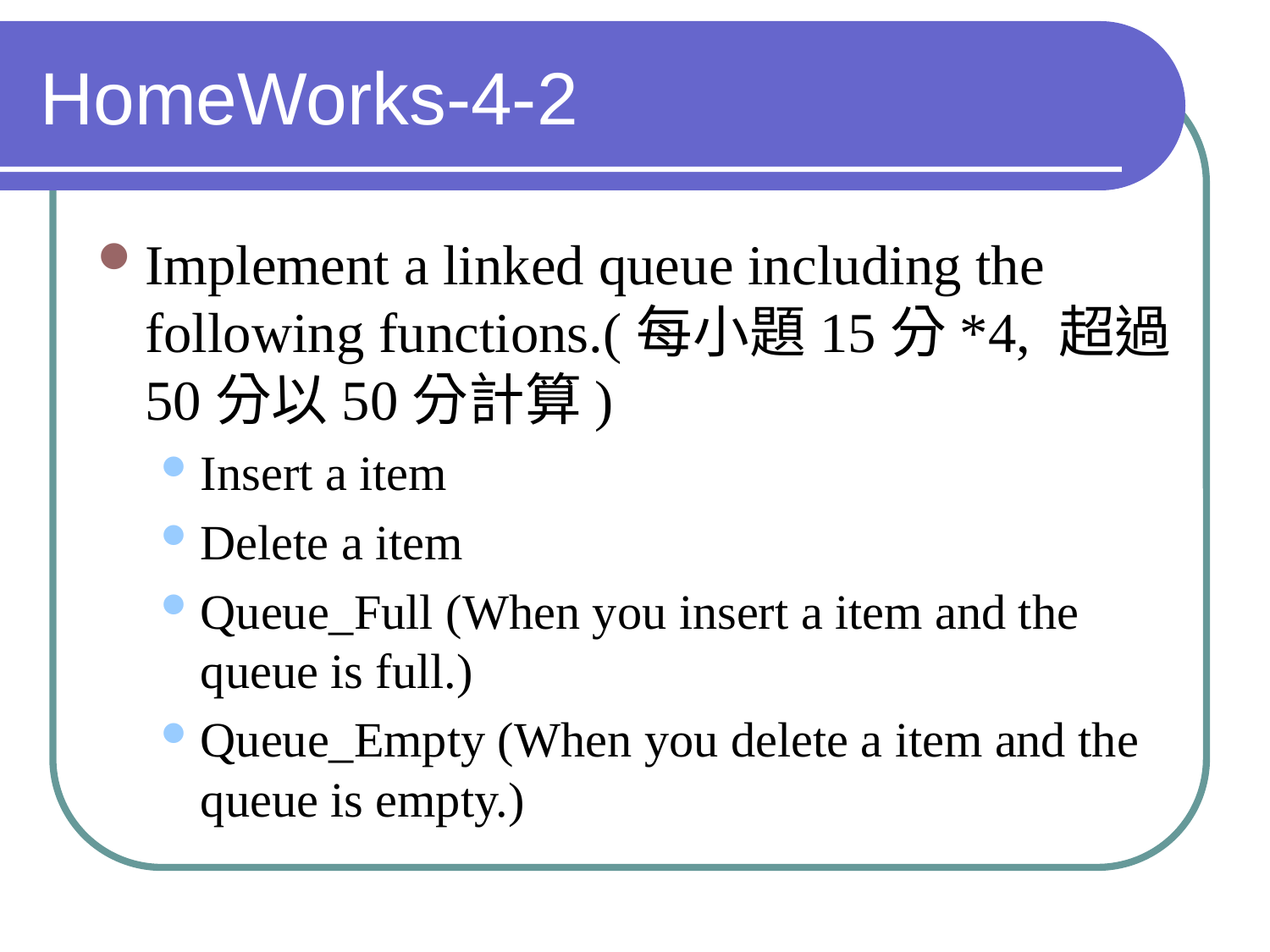

# HomeWorks-4-2
Implement a linked queue including the following functions.(每小題15分*4, 超過50分以50分計算)
Insert a item
Delete a item
Queue_Full (When you insert a item and the queue is full.)
Queue_Empty (When you delete a item and the queue is empty.)